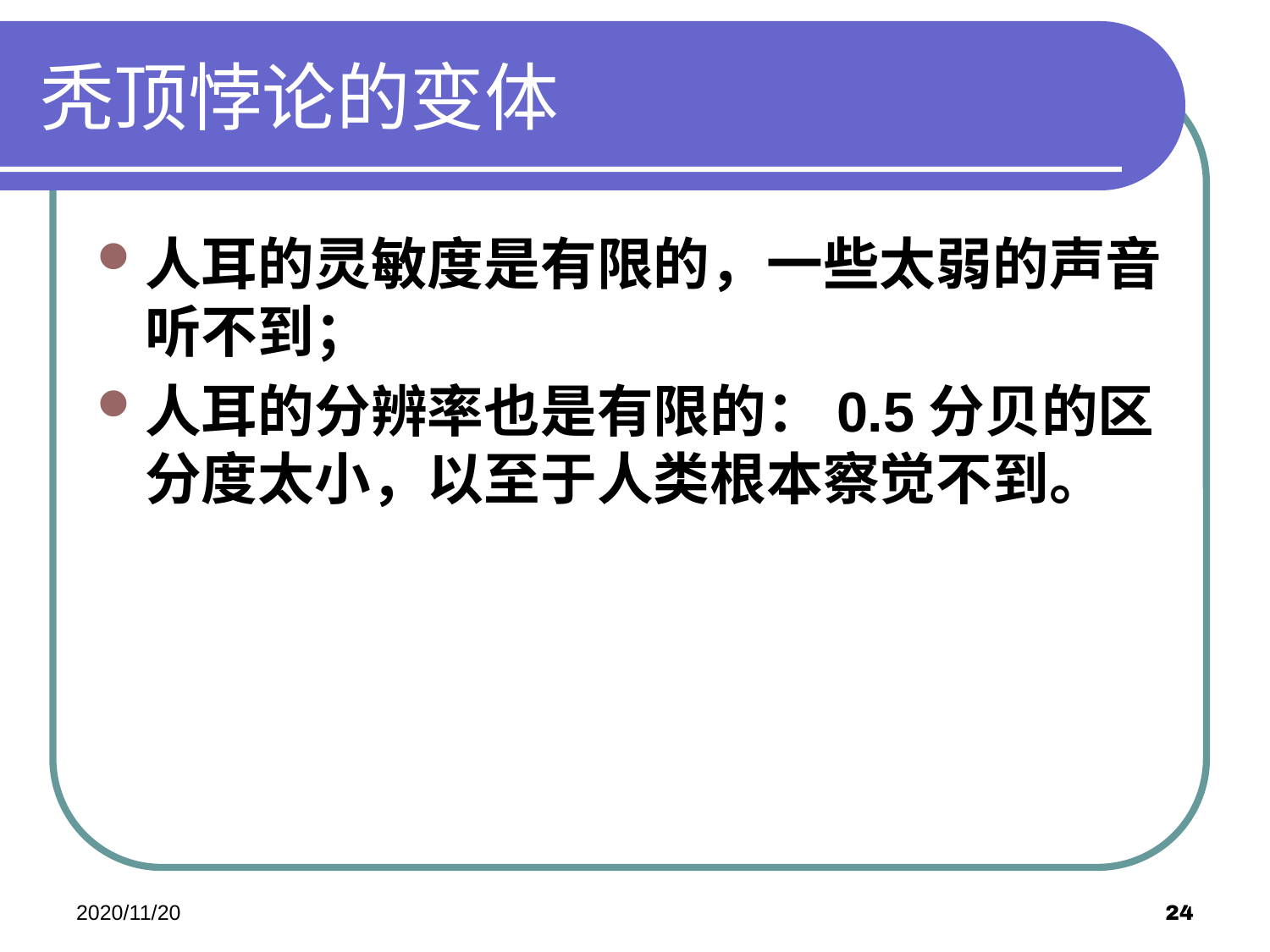

# 秃顶悖论的变体
人耳的灵敏度是有限的，一些太弱的声音听不到；
人耳的分辨率也是有限的：0.5分贝的区分度太小，以至于人类根本察觉不到。
2020/11/20
24